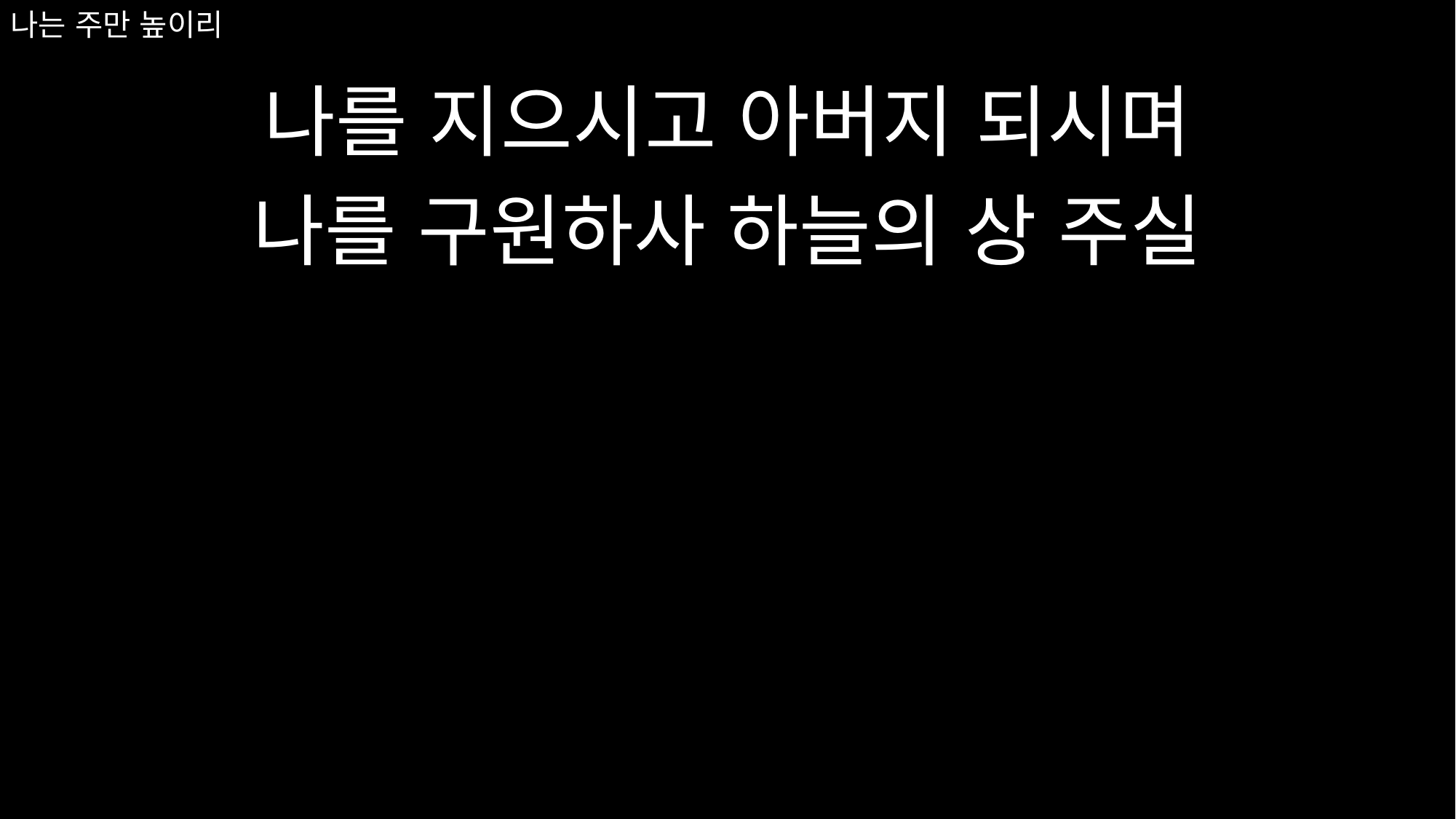

나를 지으시고 아버지 되시며
나를 구원하사 하늘의 상 주실

# 나는 주만 높이리